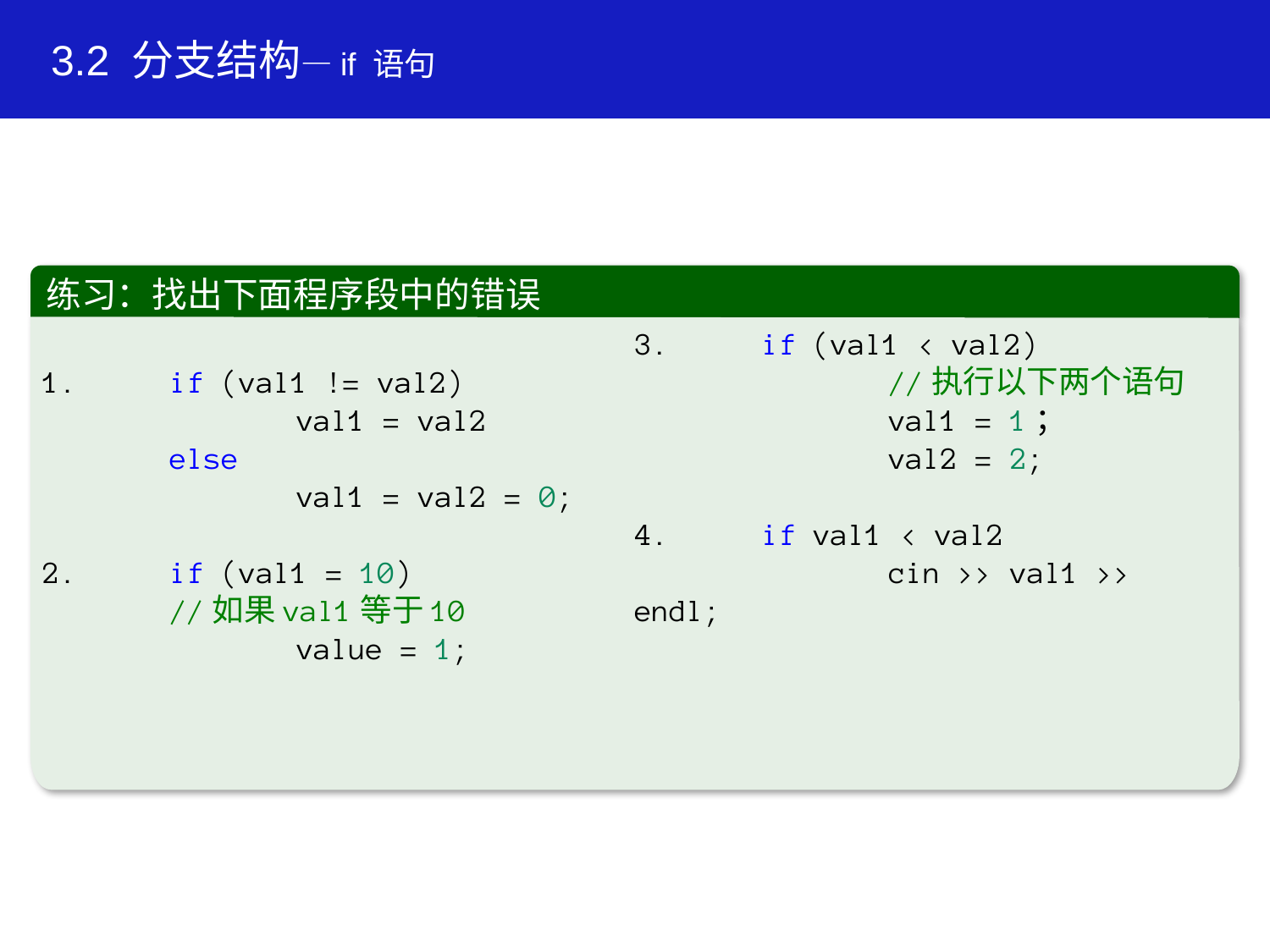

# 3.2 分支结构—if 语句
练习：找出下面程序段中的错误

1.	if (val1 != val2)
		val1 = val2
	else
		val1 = val2 = 0;
2.	if (val1 = 10)
	//如果val1等于10
		value = 1;

3.	if (val1 < val2)
		//执行以下两个语句
		val1 = 1；
		val2 = 2;
4.	if val1 < val2
		cin >> val1 >> endl;

10